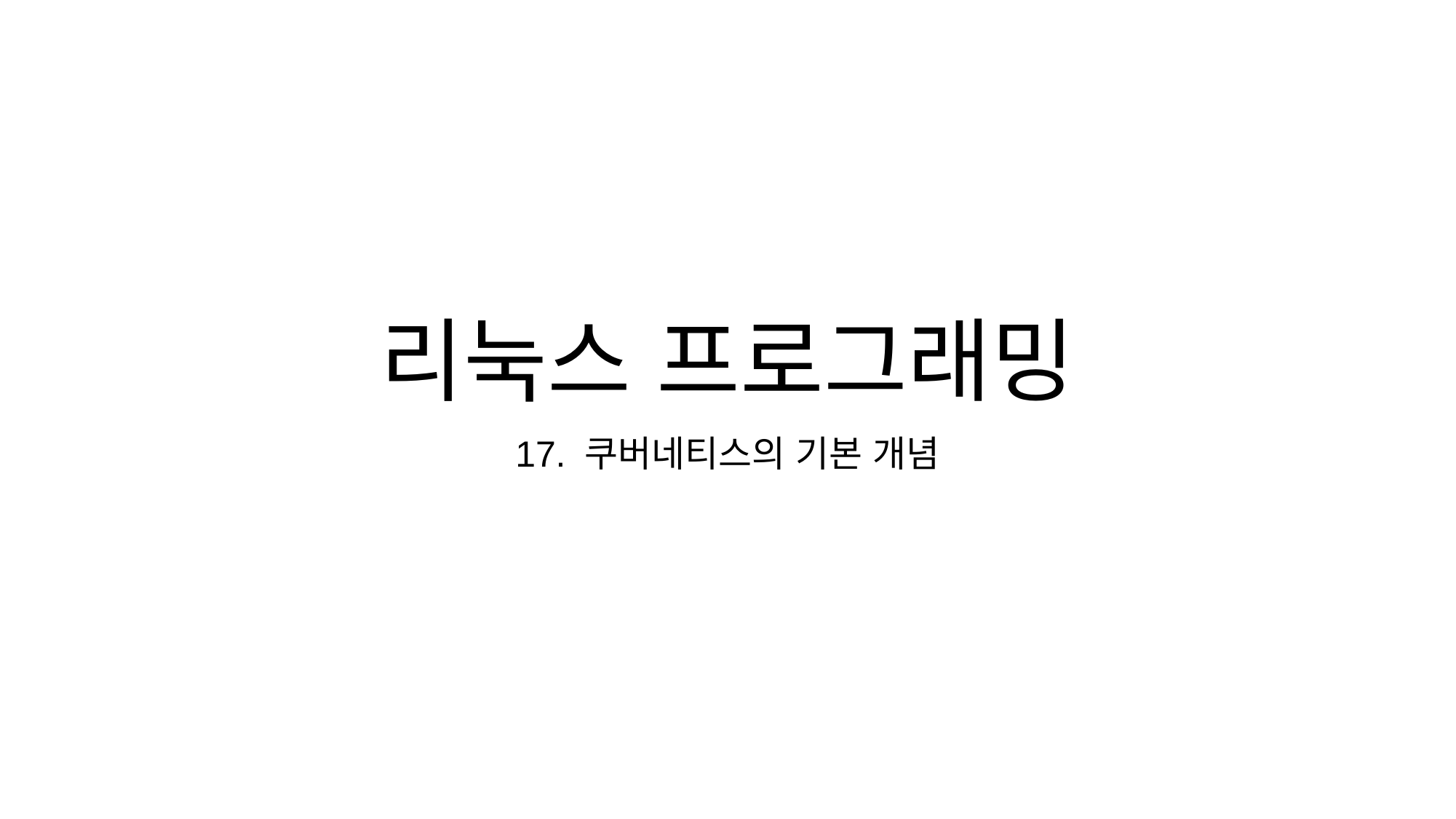

# 리눅스 프로그래밍
17. 쿠버네티스의 기본 개념